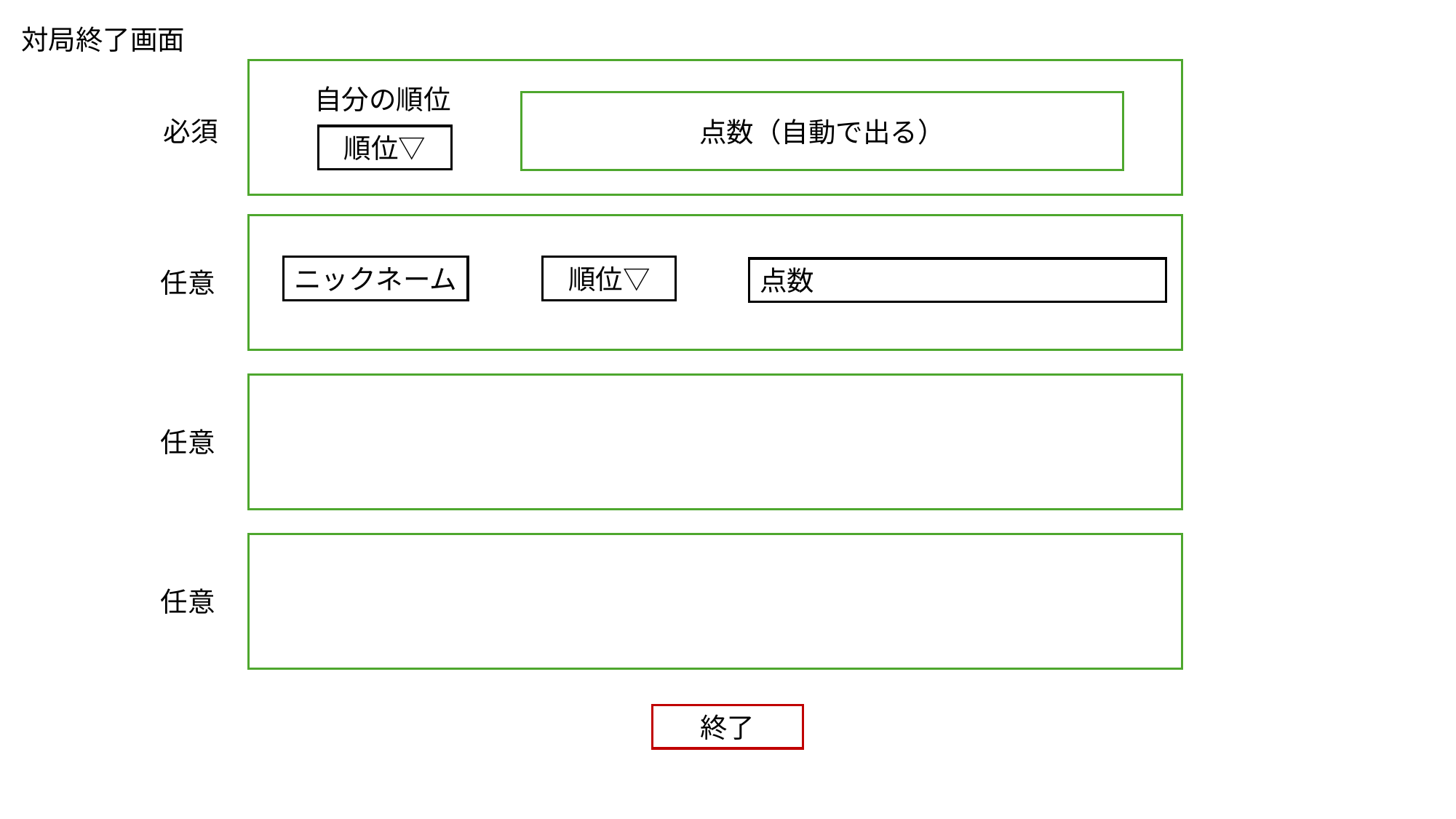

対局終了画面

自分の順位
点数（自動で出る）
必須
順位▽

順位▽
ニックネーム
点数
任意

任意

任意
終了